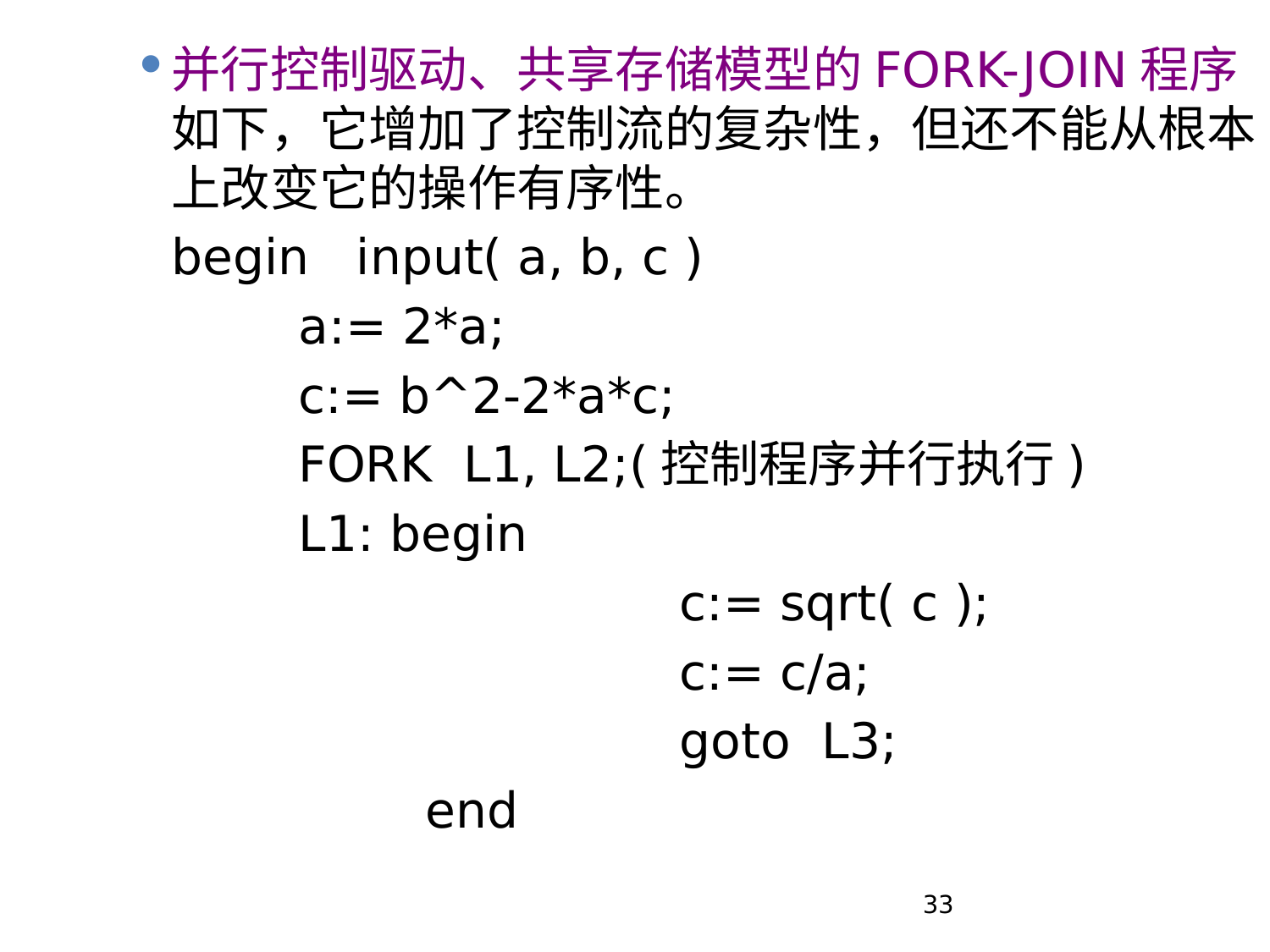

并行控制驱动、共享存储模型的FORK-JOIN程序如下，它增加了控制流的复杂性，但还不能从根本上改变它的操作有序性。
	begin   input( a, b, c )
		a:= 2*a;
		c:= b^2-2*a*c;
		FORK  L1, L2;(控制程序并行执行)
		L1: begin
					c:= sqrt( c );
					c:= c/a;
					goto  L3;
			end
33